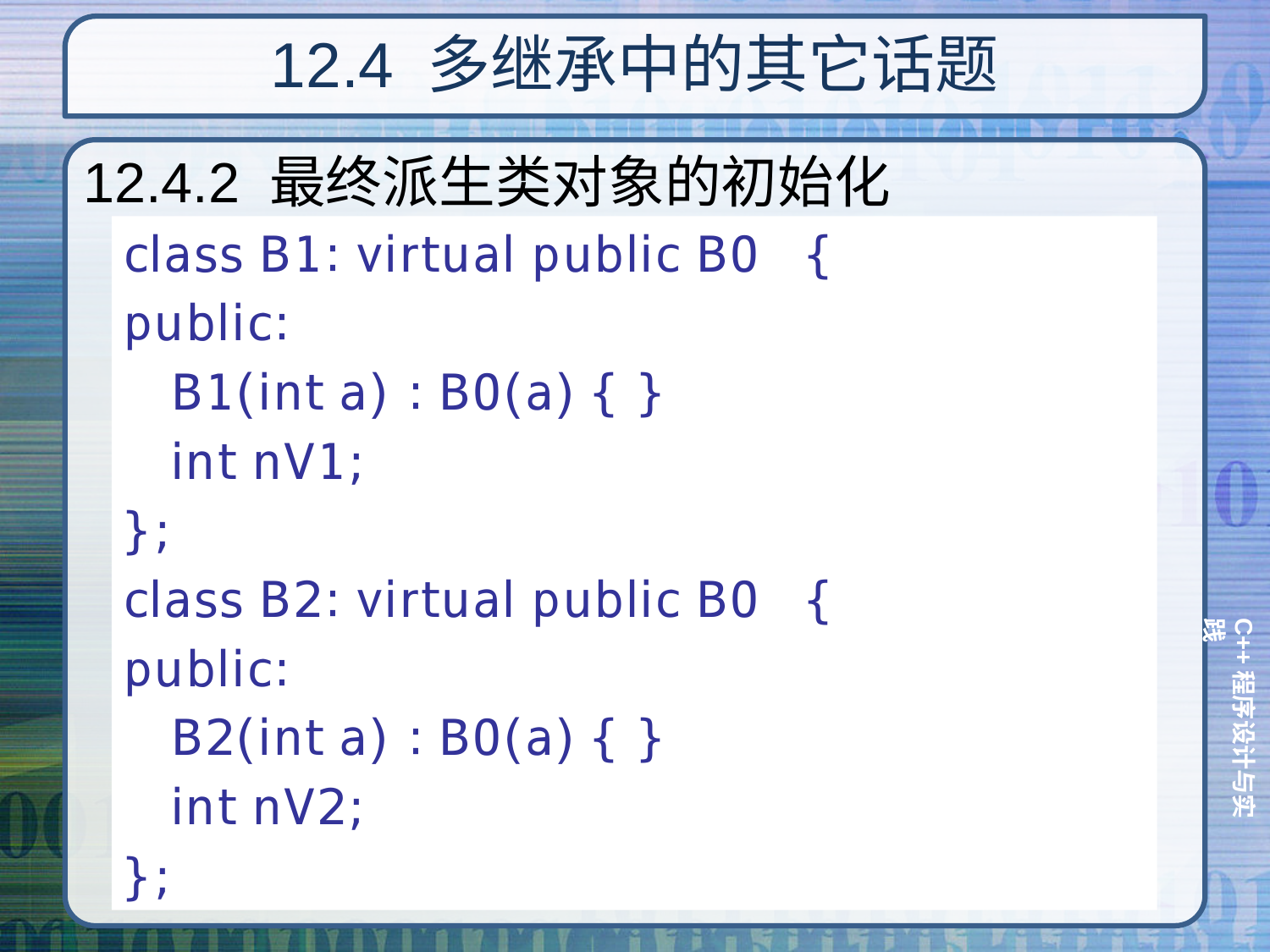

# 12.4 多继承中的其它话题
12.4.2 最终派生类对象的初始化
class B1: virtual public B0	{
public:
	B1(int a) : B0(a) { }
	int nV1;
};
class B2: virtual public B0	{
public:
	B2(int a) : B0(a) { }
	int nV2;
};